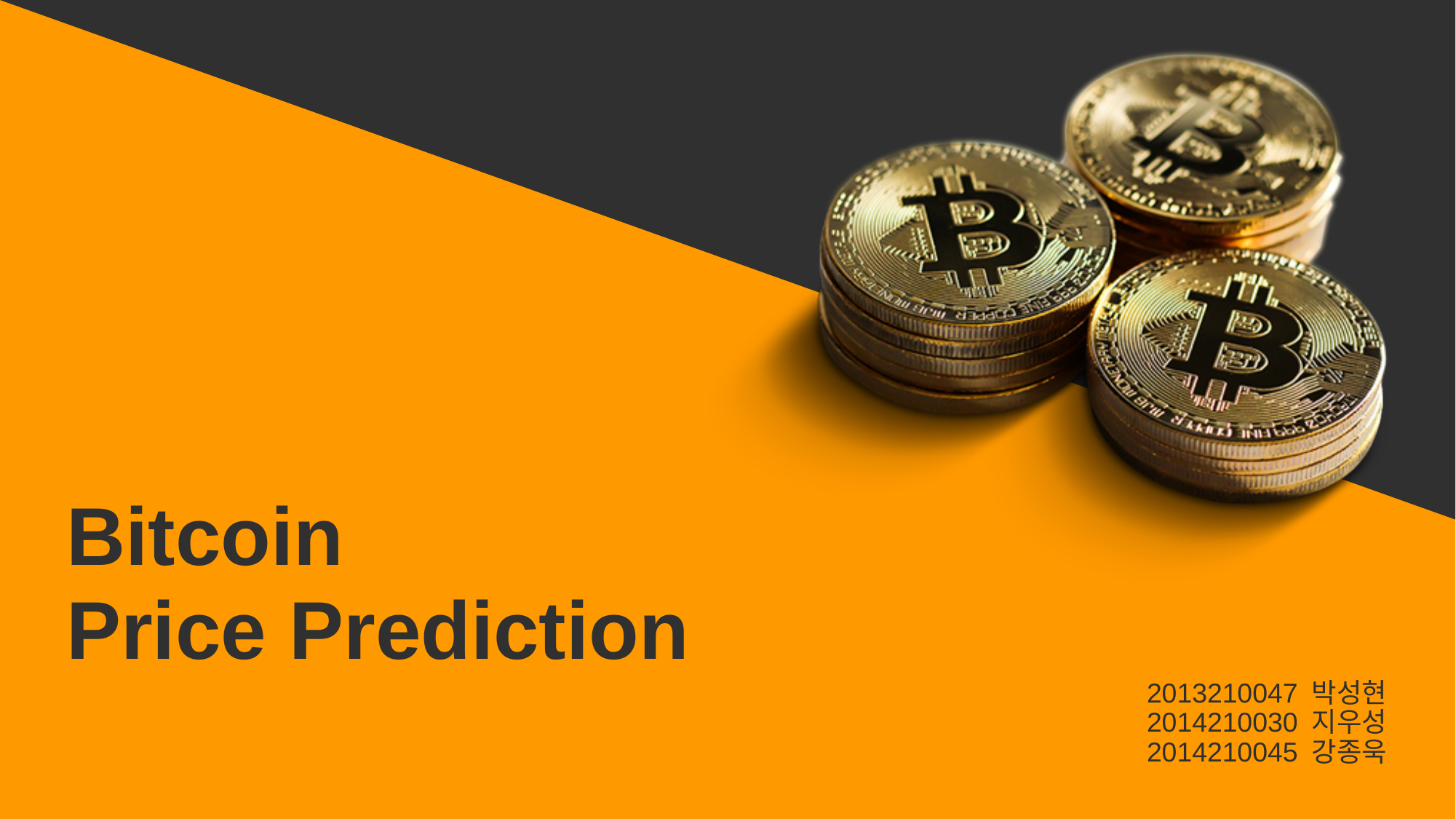

Bitcoin
Price Prediction
2013210047 박성현
2014210030 지우성
2014210045 강종욱